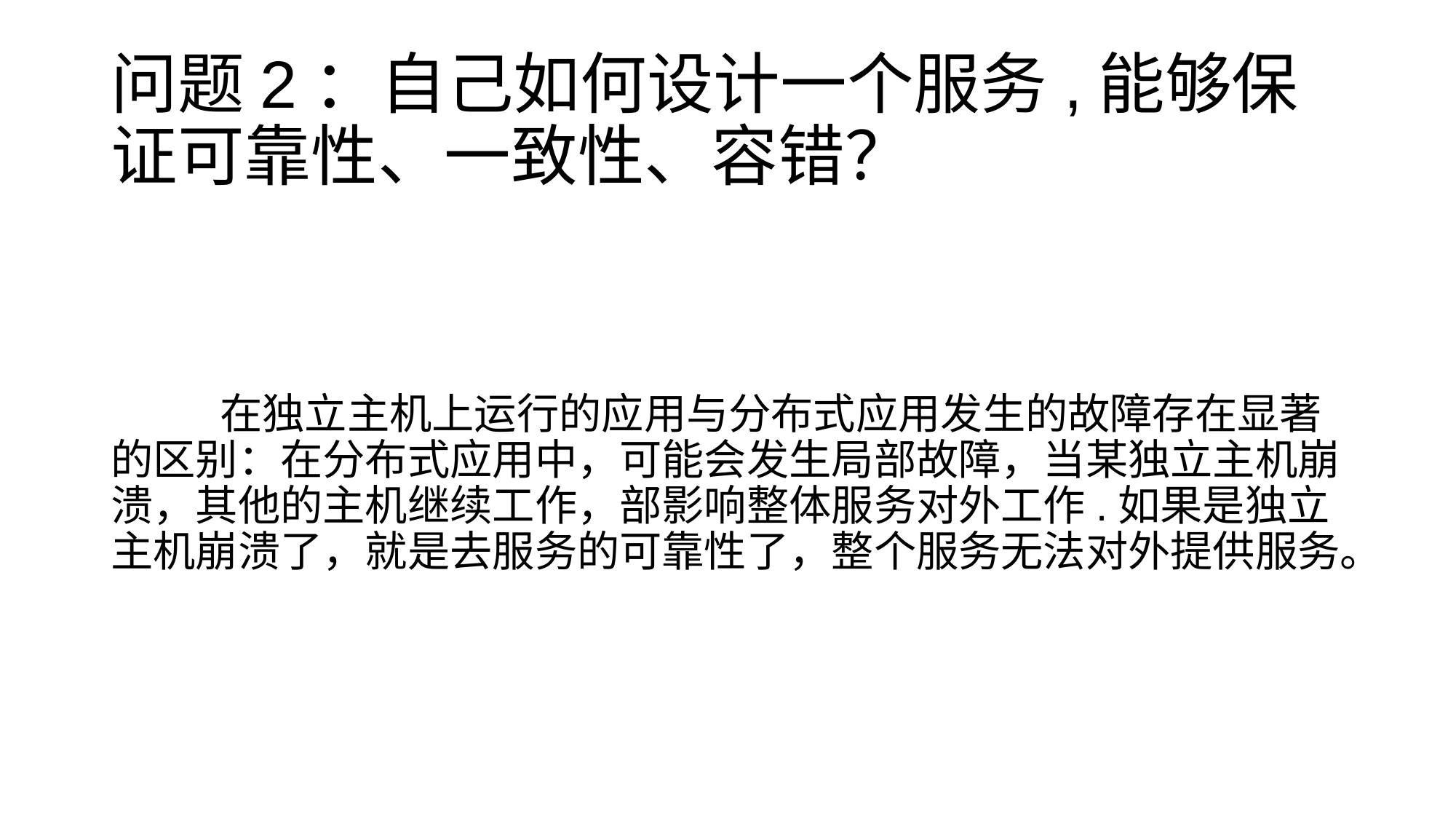

# 问题2：自己如何设计一个服务,能够保证可靠性、一致性、容错？
	在独立主机上运行的应用与分布式应用发生的故障存在显著的区别：在分布式应用中，可能会发生局部故障，当某独立主机崩溃，其他的主机继续工作，部影响整体服务对外工作.如果是独立主机崩溃了，就是去服务的可靠性了，整个服务无法对外提供服务。